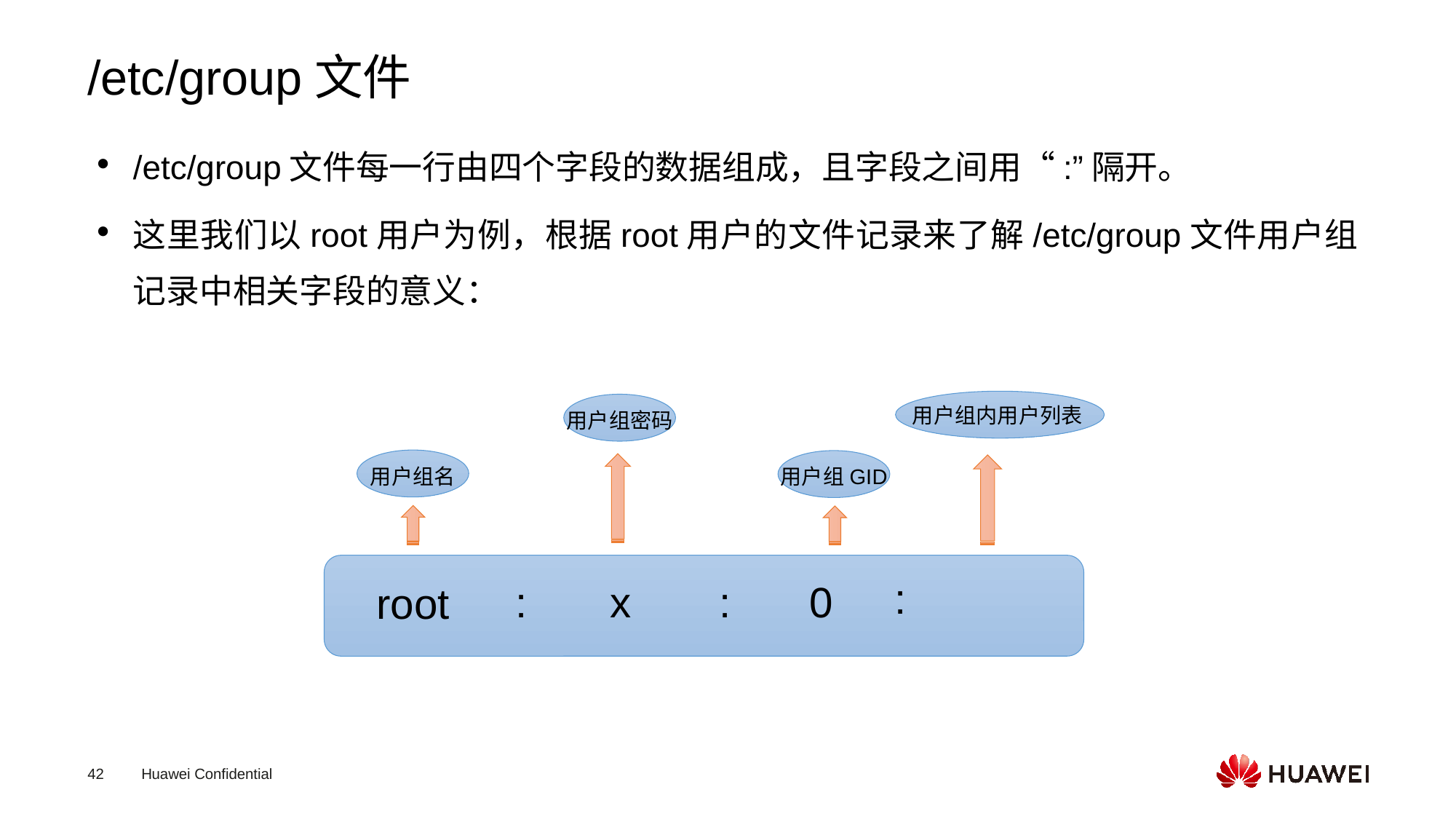

# /etc/group文件
/etc/group文件每一行由四个字段的数据组成，且字段之间用“:”隔开。
这里我们以root用户为例，根据root用户的文件记录来了解/etc/group文件用户组记录中相关字段的意义：

用户组内用户列表
用户组密码

用户组名
用户组GID

:
:
:
x
0
root